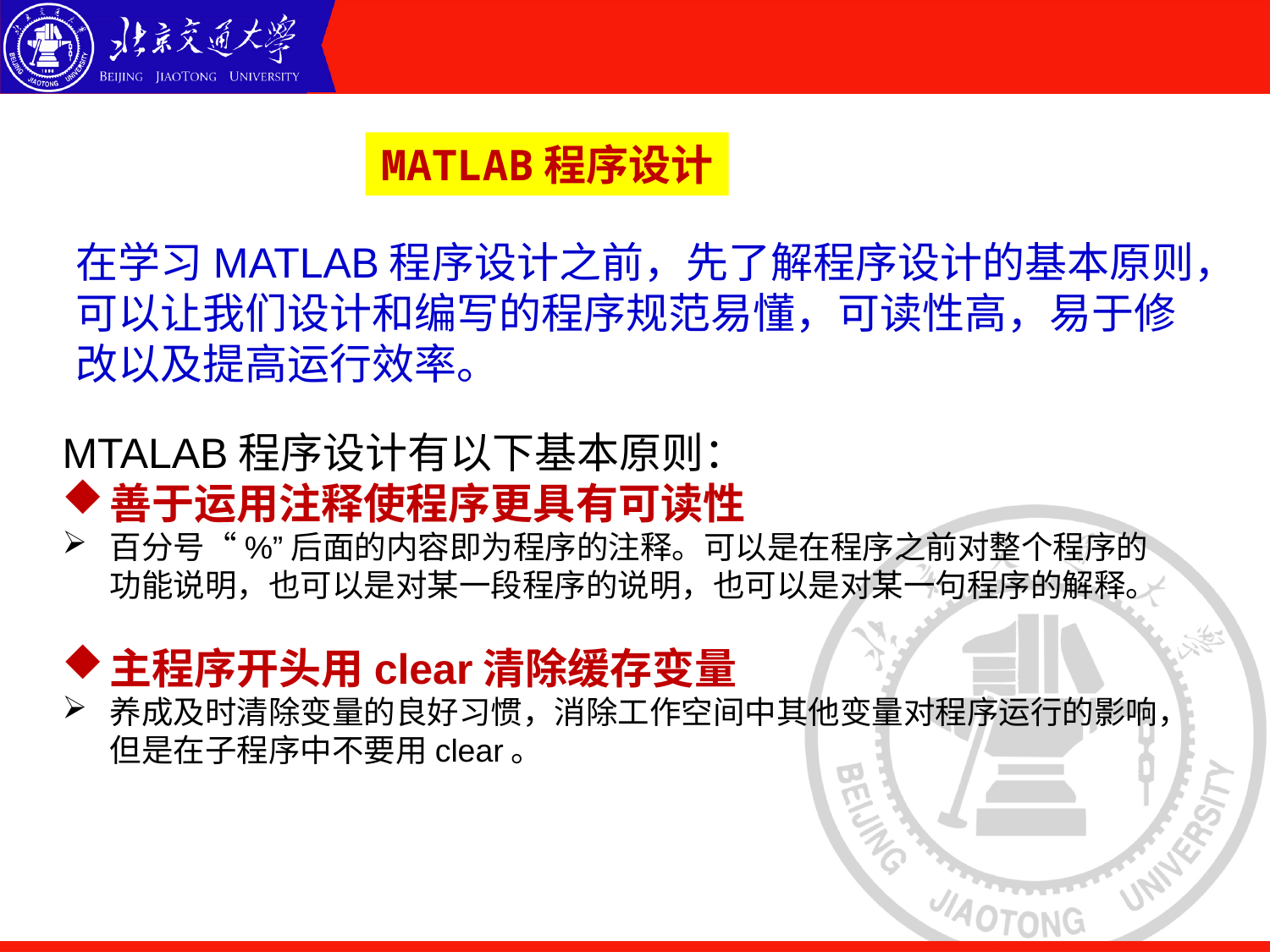

MATLAB程序设计
在学习MATLAB程序设计之前，先了解程序设计的基本原则，可以让我们设计和编写的程序规范易懂，可读性高，易于修改以及提高运行效率。
MTALAB程序设计有以下基本原则：
善于运用注释使程序更具有可读性
百分号“%”后面的内容即为程序的注释。可以是在程序之前对整个程序的功能说明，也可以是对某一段程序的说明，也可以是对某一句程序的解释。

主程序开头用clear清除缓存变量
养成及时清除变量的良好习惯，消除工作空间中其他变量对程序运行的影响，但是在子程序中不要用clear。